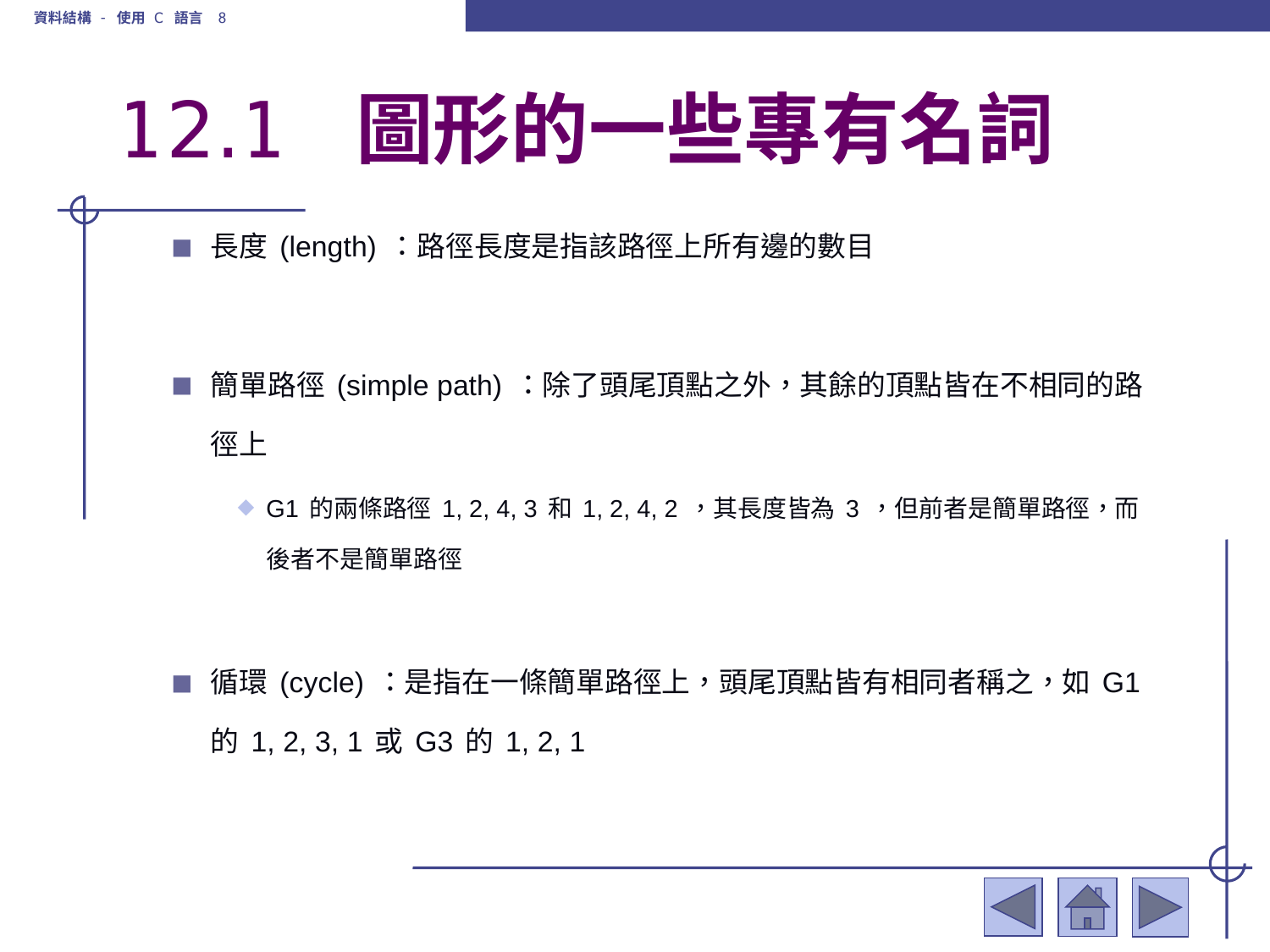

資料結構 - 使用 C 語言   8
# 12.1  圖形的一些專有名詞
長度(length)：路徑長度是指該路徑上所有邊的數目

簡單路徑(simple path)：除了頭尾頂點之外，其餘的頂點皆在不相同的路徑上
G1的兩條路徑1, 2, 4, 3和1, 2, 4, 2，其長度皆為3，但前者是簡單路徑，而後者不是簡單路徑

循環(cycle)：是指在一條簡單路徑上，頭尾頂點皆有相同者稱之，如G1的1, 2, 3, 1或G3的1, 2, 1